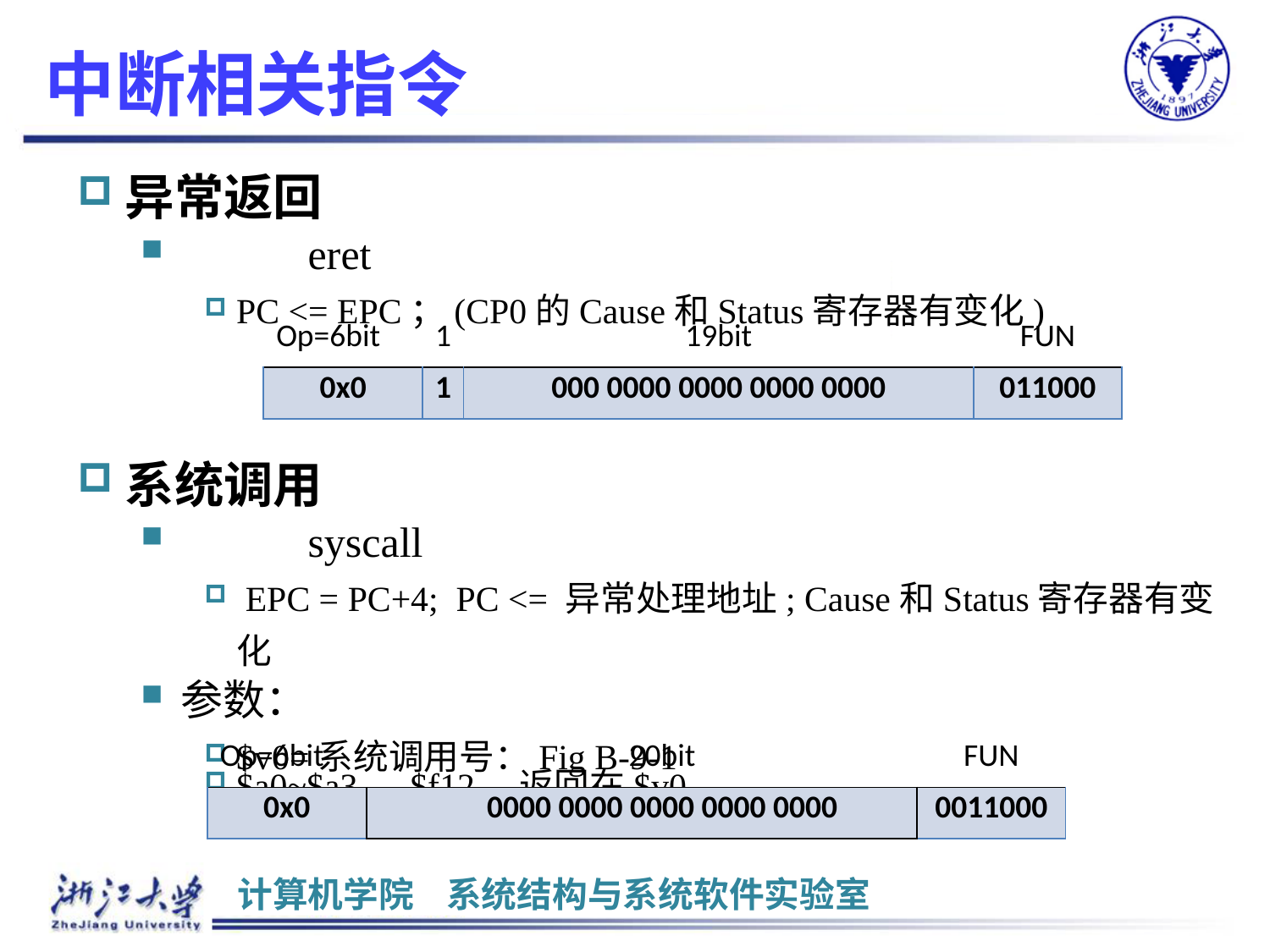

# 中断相关指令
异常返回
	eret
PC <= EPC；(CP0的Cause和Status寄存器有变化)

系统调用
	syscall
 EPC = PC+4;  PC <= 异常处理地址; Cause和Status寄存器有变化
参数：
$v0=系统调用号：Fig B-9-1
$a0~$a3、$f12，返回在$v0
| Op=6bit | 1 | 19bit | FUN |
| --- | --- | --- | --- |
| 0x0 | 1 | 000 0000 0000 0000 0000 | 011000 |
| Op=6bit |  | 20bit | FUN |
| --- | --- | --- | --- |
| 0x0 |  | 0000 0000 0000 0000 0000 | 0011000 |